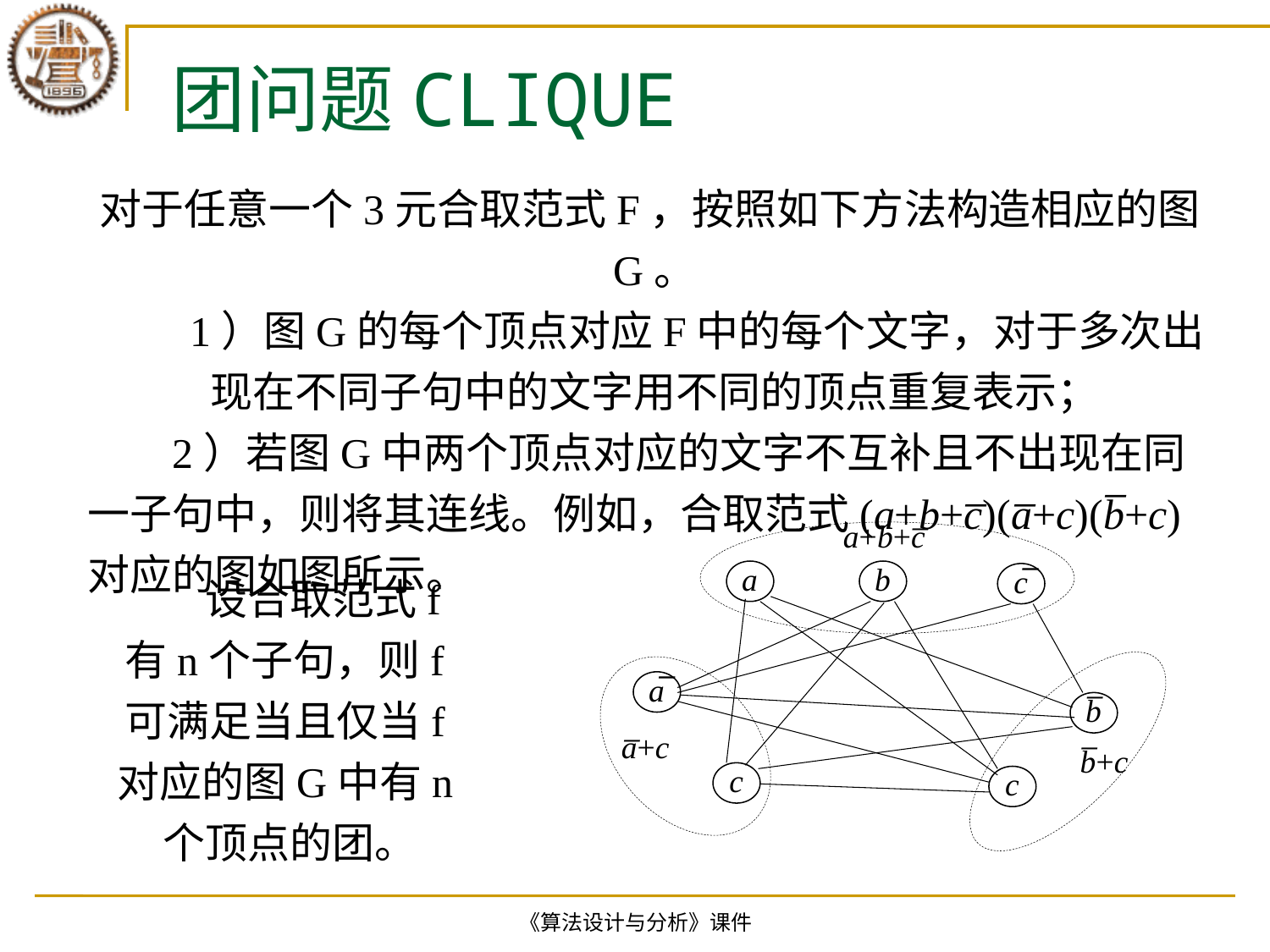

# 团问题CLIQUE
对于任意一个3元合取范式F，按照如下方法构造相应的图G。
        1）图G的每个顶点对应F中的每个文字，对于多次出现在不同子句中的文字用不同的顶点重复表示；
        2）若图G中两个顶点对应的文字不互补且不出现在同一子句中，则将其连线。例如，合取范式(a+b+c̅)(a̅+c)(b̅+c)对应的图如图所示。
a+b+c̅

a

b

c̅

a̅

b̅

a̅+c
b̅+c

c

c
       设合取范式f有n个子句，则f可满足当且仅当f对应的图G中有n个顶点的团。

《算法设计与分析》课件
52